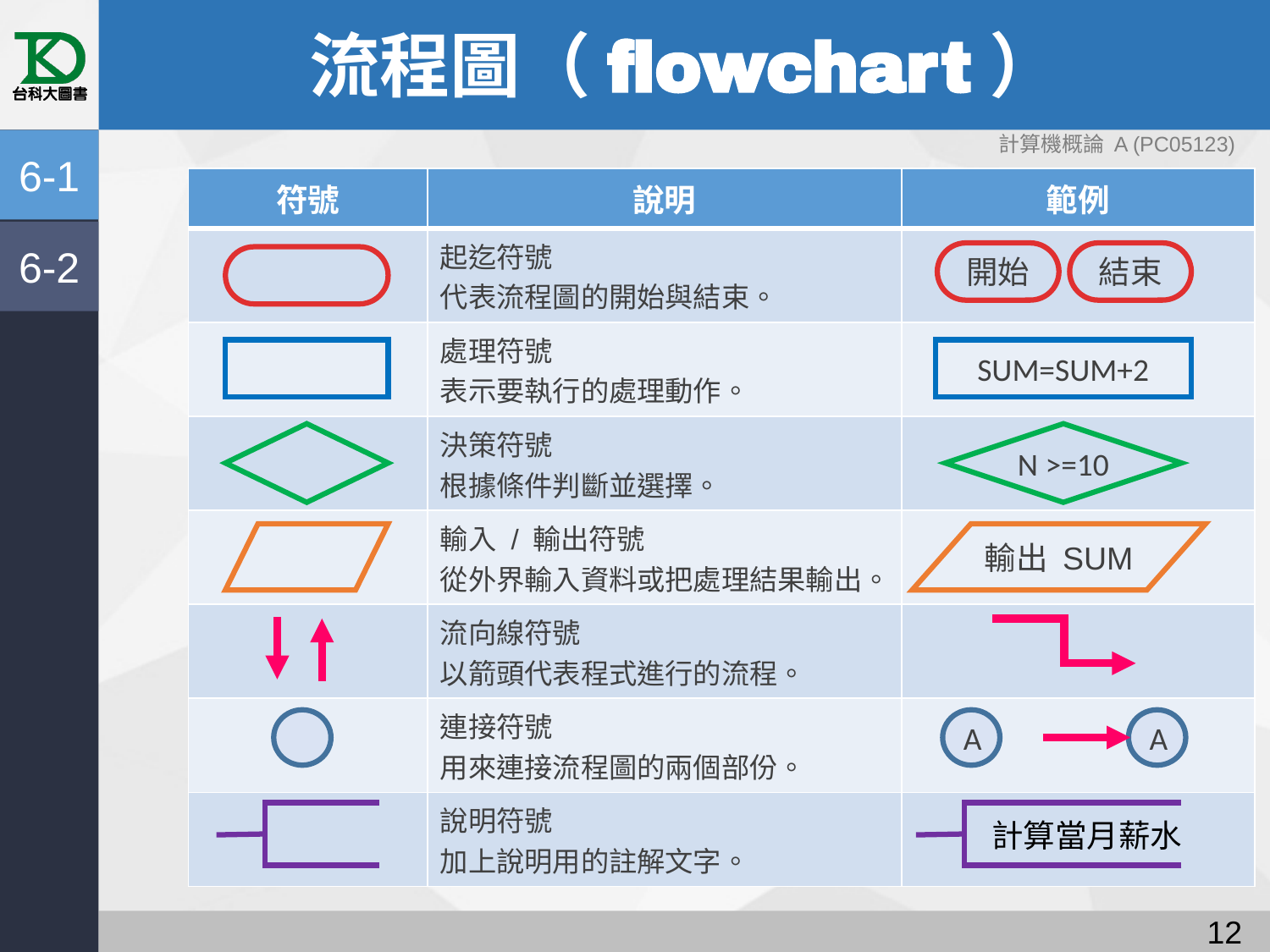

# 流程圖（flowchart）
計算機概論 A (PC05123)
6-1
| 符號 | 說明 | 範例 |
| --- | --- | --- |
|  | 起迄符號 代表流程圖的開始與結束。 |  |
|  | 處理符號 表示要執行的處理動作。 |  |
|  | 決策符號 根據條件判斷並選擇。 |  |
|  | 輸入 / 輸出符號 從外界輸入資料或把處理結果輸出。 |  |
|  | 流向線符號 以箭頭代表程式進行的流程。 |  |
|  | 連接符號 用來連接流程圖的兩個部份。 |  |
|  | 說明符號 加上說明用的註解文字。 |  |
開始
結束

SUM=SUM+2

N >=10

輸出 SUM

A
A

計算當月薪水
6-2
12